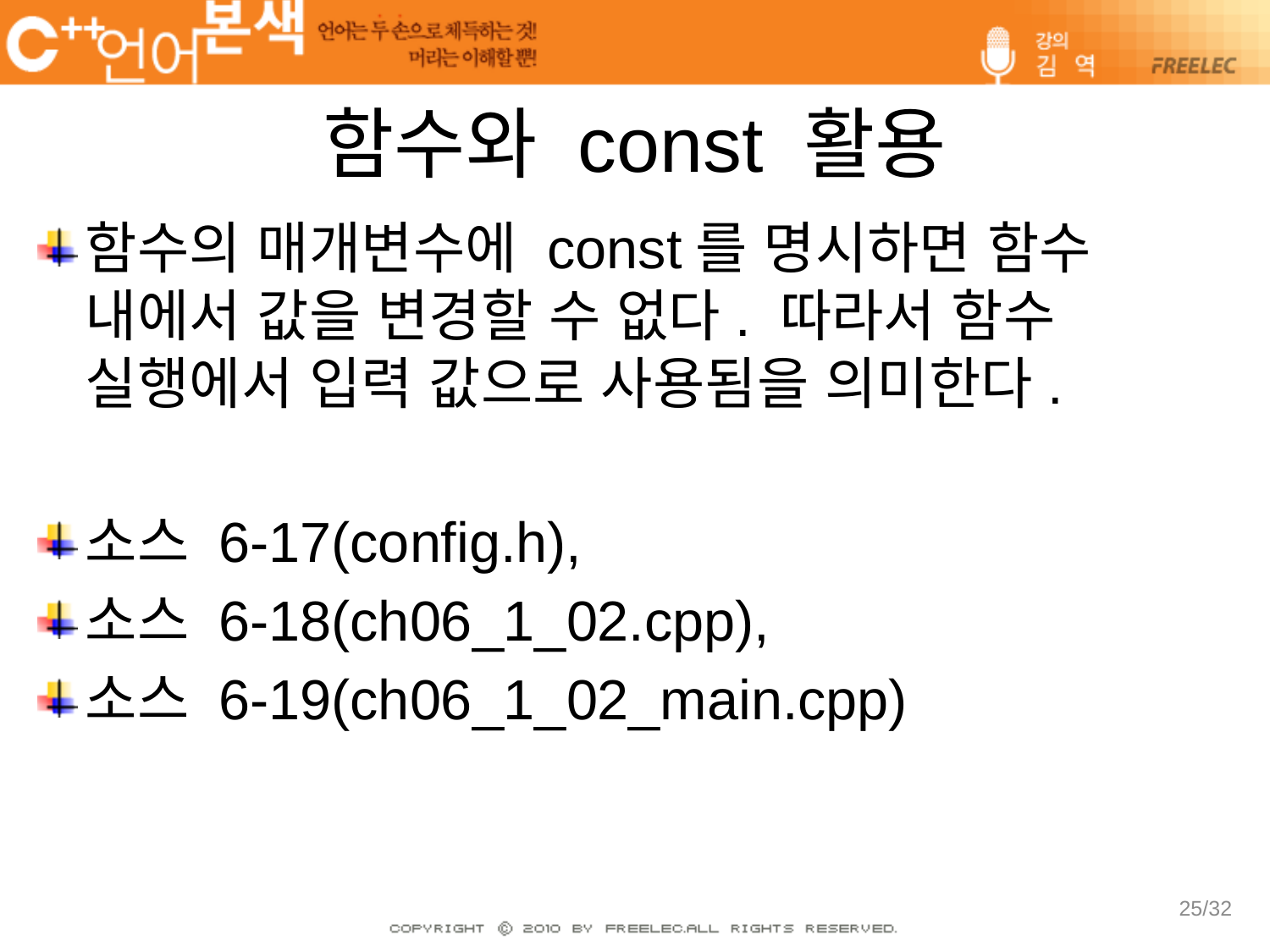

# 함수와 const 활용
함수의 매개변수에 const를 명시하면 함수 내에서 값을 변경할 수 없다. 따라서 함수 실행에서 입력 값으로 사용됨을 의미한다.

소스 6-17(config.h),
소스 6-18(ch06_1_02.cpp),
소스 6-19(ch06_1_02_main.cpp)
25/32